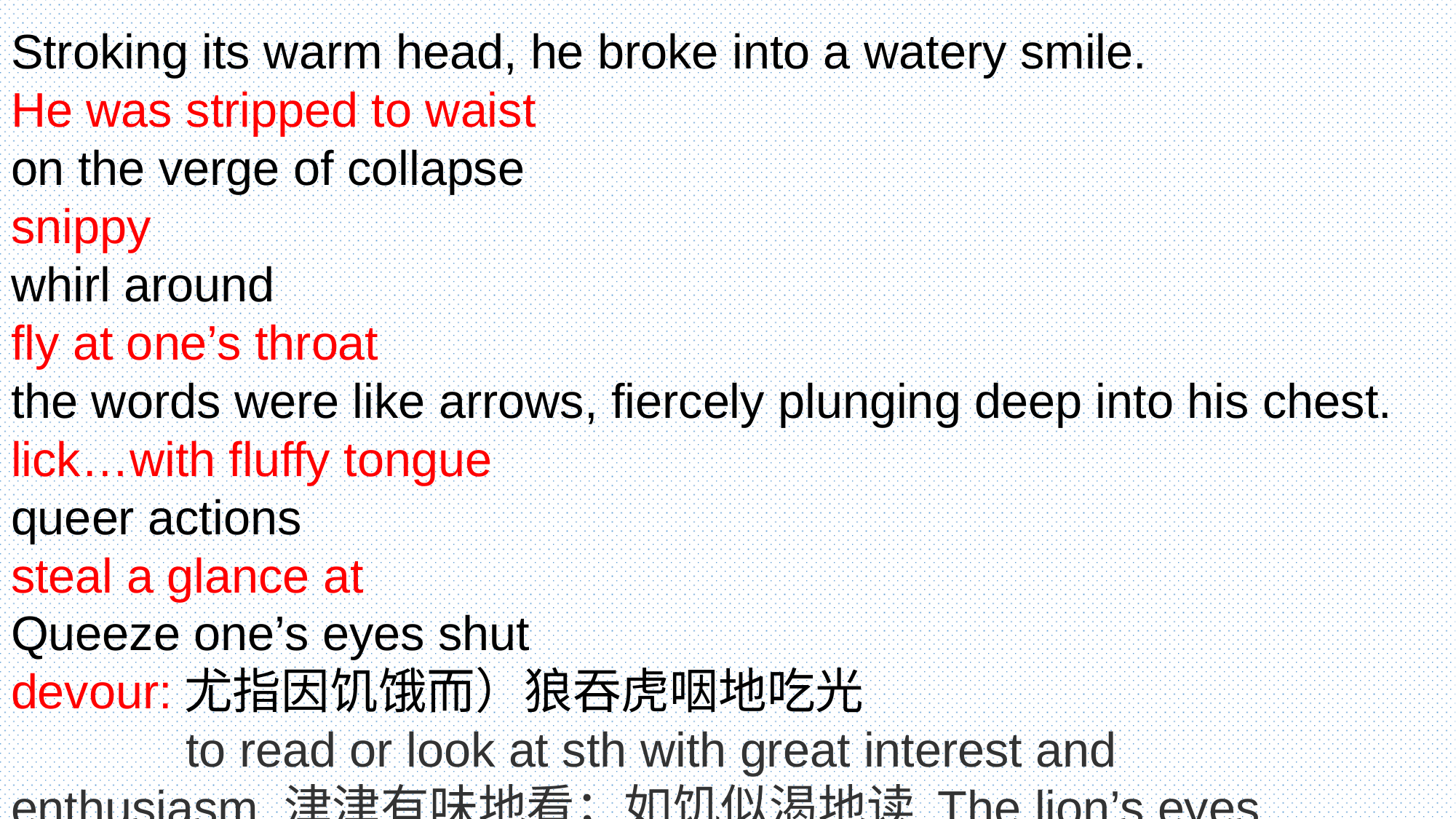

Stroking its warm head, he broke into a watery smile.
He was stripped to waist
on the verge of collapse
snippy
whirl around
fly at one’s throat
the words were like arrows, fiercely plunging deep into his chest.
lick…with fluffy tongue
queer actions
steal a glance at
Queeze one’s eyes shut
devour:尤指因饥饿而）狼吞虎咽地吃光
             to read or look at sth with great interest and enthusiasm 津津有味地看；如饥似渴地读 The lion’s eyes devoured him…